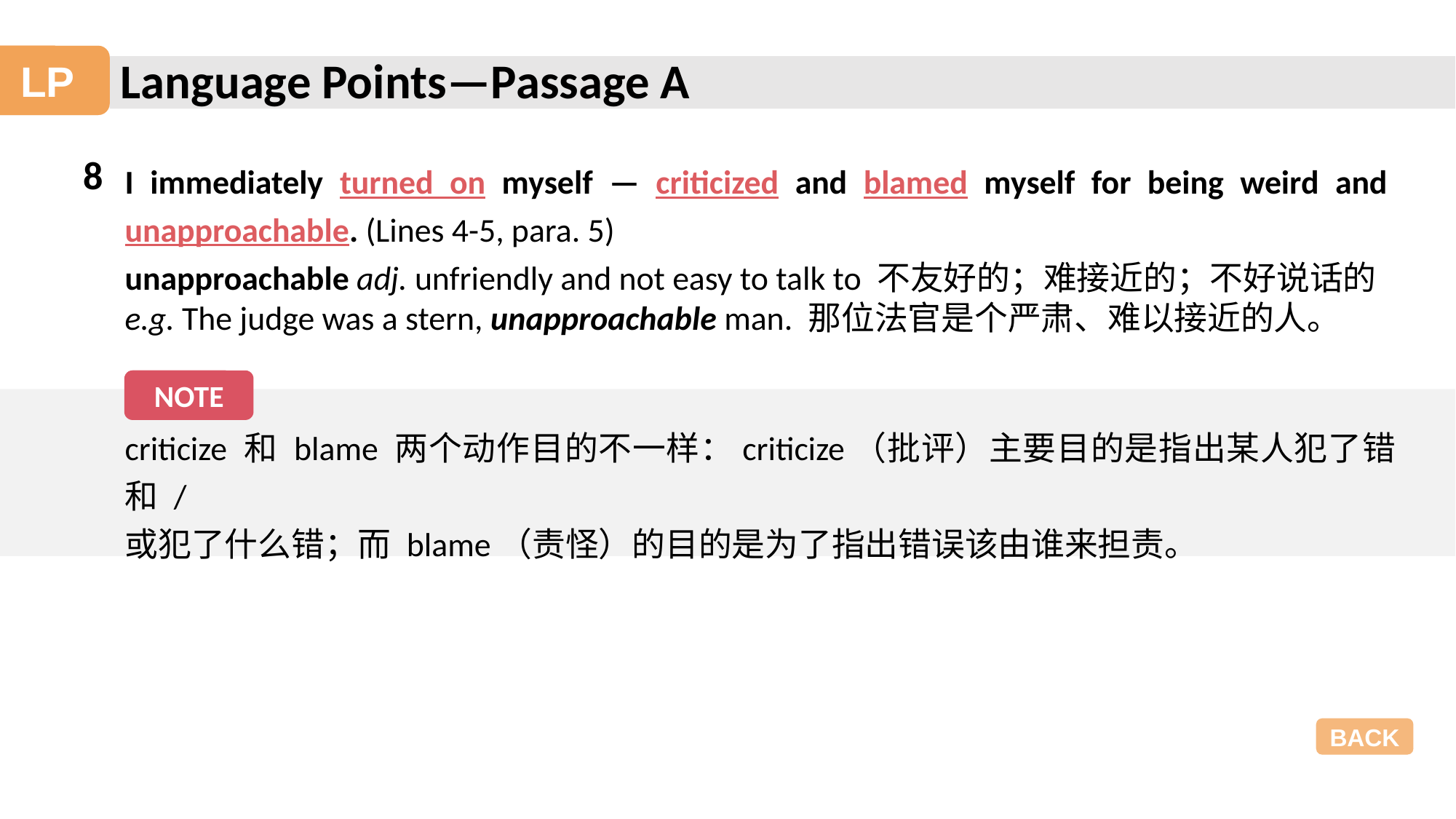

Language Points—Passage A
LP

8
I immediately turned on myself — criticized and blamed myself for being weird and unapproachable. (Lines 4-5, para. 5)
unapproachable adj. unfriendly and not easy to talk to 不友好的；难接近的；不好说话的
e.g. The judge was a stern, unapproachable man. 那位法官是个严肃、难以接近的人。

NOTE

criticize 和 blame 两个动作目的不一样：criticize（批评）主要目的是指出某人犯了错和 /
或犯了什么错；而 blame（责怪）的目的是为了指出错误该由谁来担责。
BACK